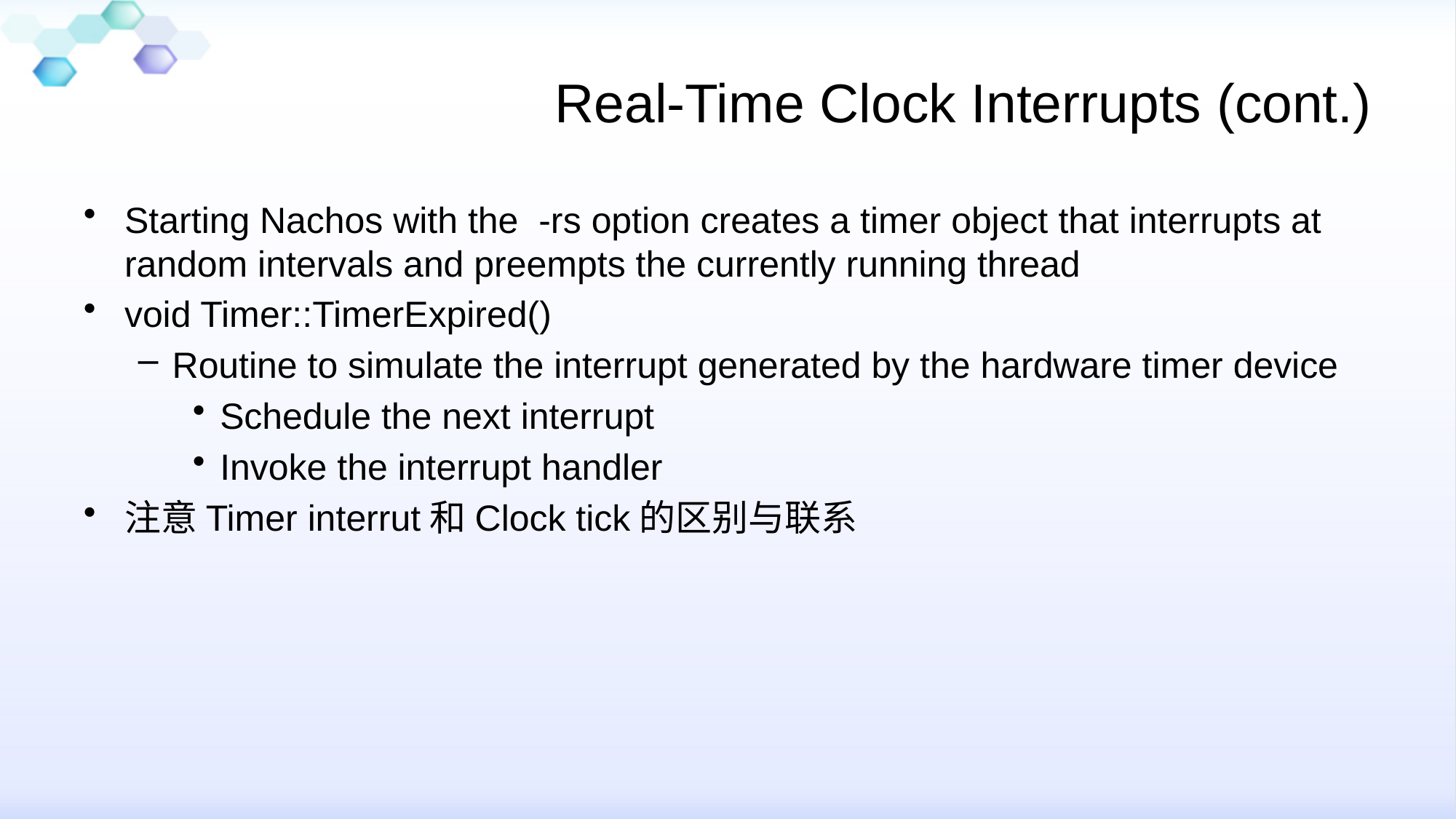

# Real-Time Clock Interrupts (cont.)
Starting Nachos with the  -rs option creates a timer object that interrupts at random intervals and preempts the currently running thread
void Timer::TimerExpired()
Routine to simulate the interrupt generated by the hardware timer device
Schedule the next interrupt
Invoke the interrupt handler
注意Timer interrut和Clock tick的区别与联系